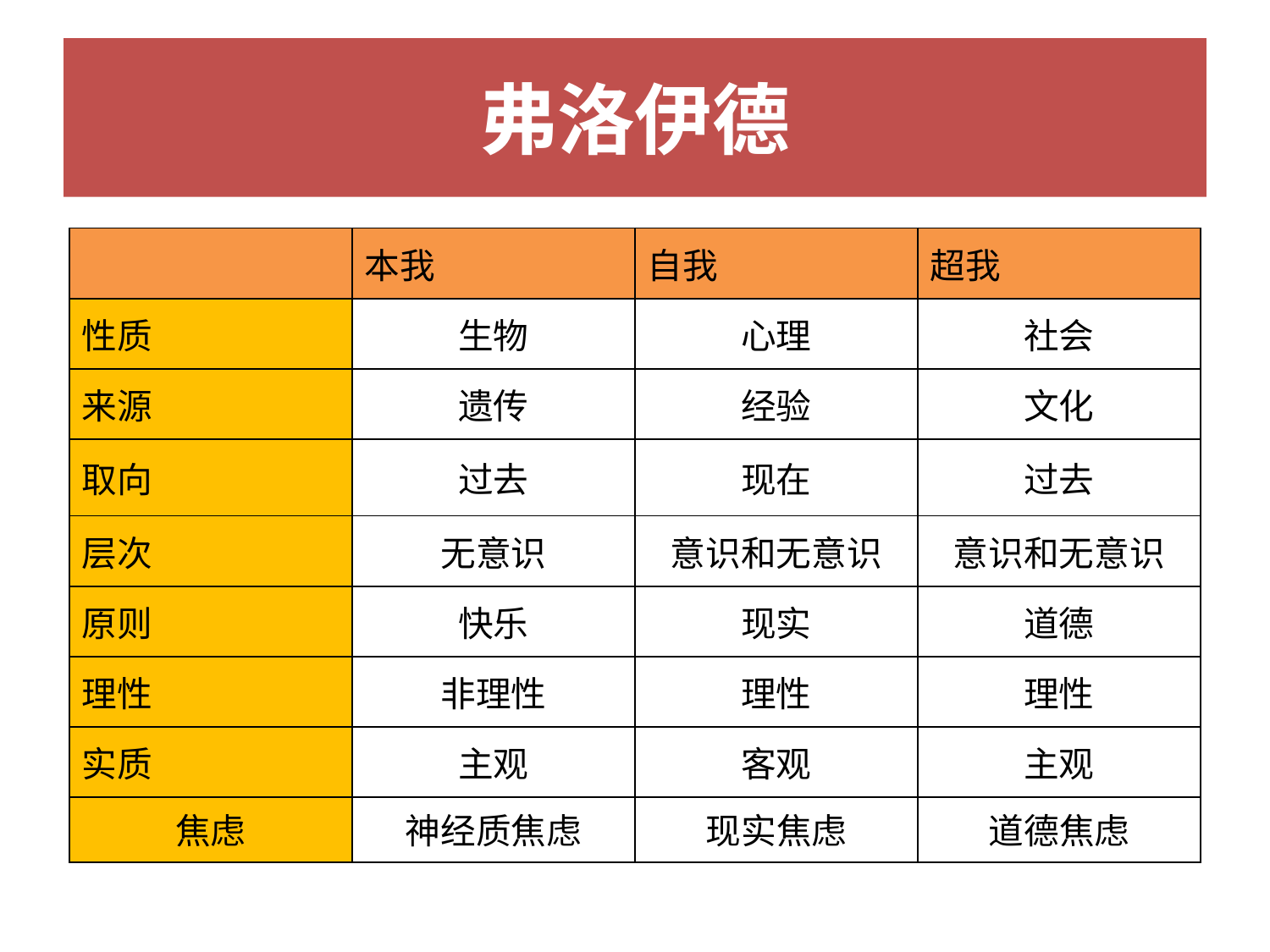

# 弗洛伊德
|  | 本我 | 自我 | 超我 |
| --- | --- | --- | --- |
| 性质 | 生物 | 心理 | 社会 |
| 来源 | 遗传 | 经验 | 文化 |
| 取向 | 过去 | 现在 | 过去 |
| 层次 | 无意识 | 意识和无意识 | 意识和无意识 |
| 原则 | 快乐 | 现实 | 道德 |
| 理性 | 非理性 | 理性 | 理性 |
| 实质 | 主观 | 客观 | 主观 |
| 焦虑 | 神经质焦虑 | 现实焦虑 | 道德焦虑 |